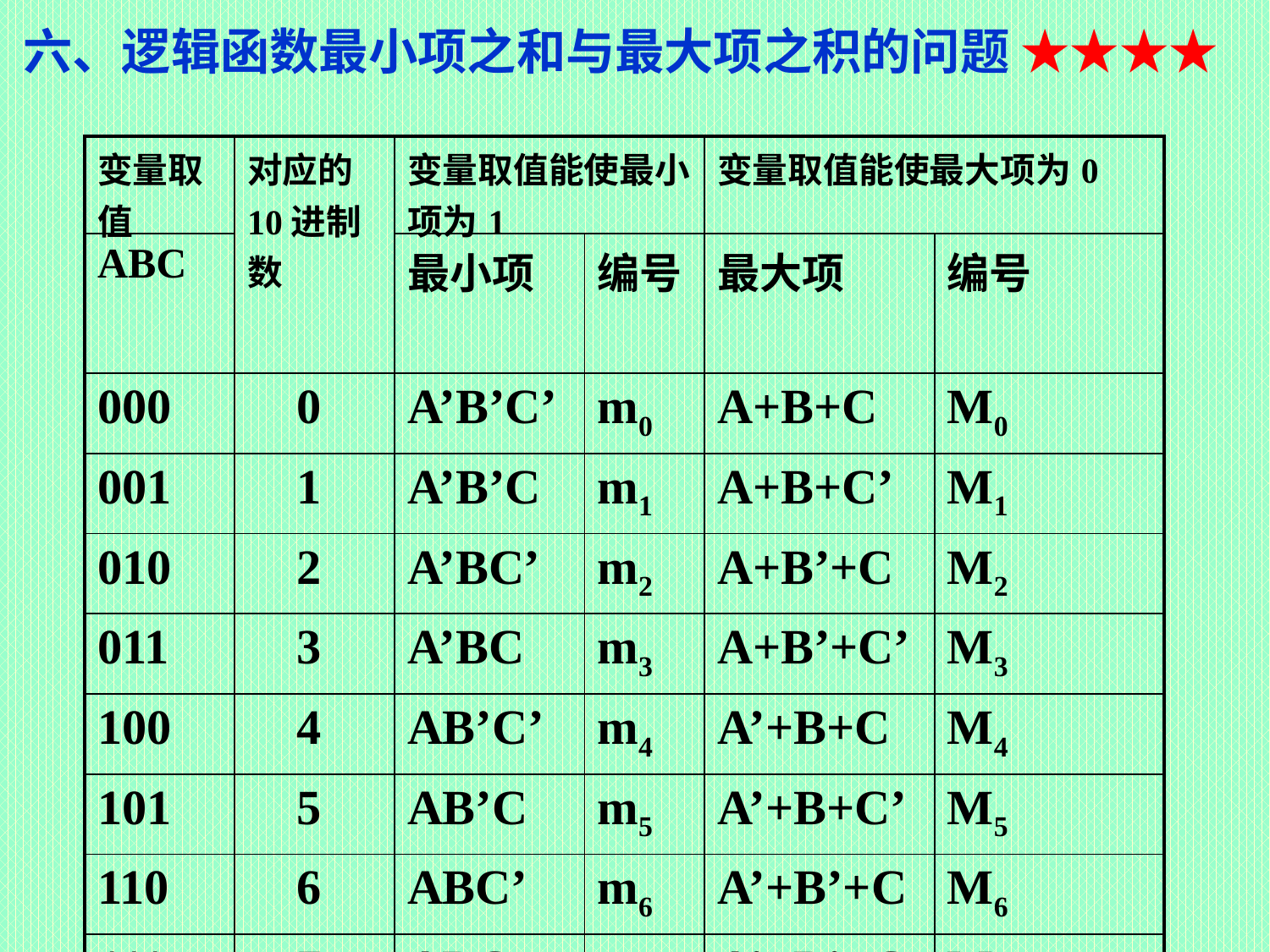

六、逻辑函数最小项之和与最大项之积的问题 ★★★★
| 变量取值 | 对应的10进制数 | 变量取值能使最小项为1 |  | 变量取值能使最大项为0 |  |
| --- | --- | --- | --- | --- | --- |
| ABC |  | 最小项 | 编号 | 最大项 | 编号 |
| 000 | 0 | A’B’C’ | m0 | A+B+C | M0 |
| 001 | 1 | A’B’C | m1 | A+B+C’ | M1 |
| 010 | 2 | A’BC’ | m2 | A+B’+C | M2 |
| 011 | 3 | A’BC | m3 | A+B’+C’ | M3 |
| 100 | 4 | AB’C’ | m4 | A’+B+C | M4 |
| 101 | 5 | AB’C | m5 | A’+B+C’ | M5 |
| 110 | 6 | ABC’ | m6 | A’+B’+C | M6 |
| 111 | 7 | ABC | m7 | A’+B’+C’ | M7 |